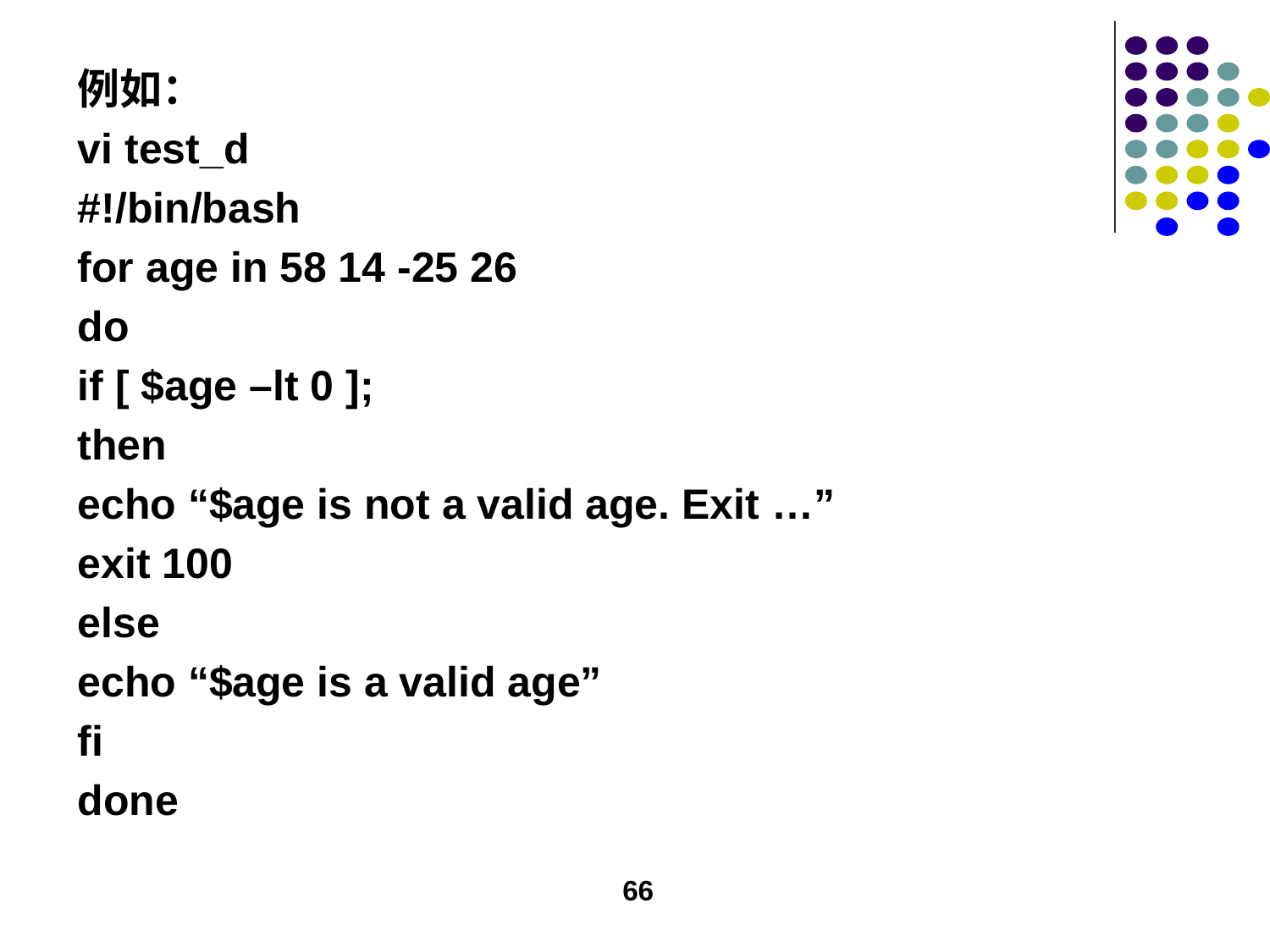

例如：
vi test_d
#!/bin/bash
for age in 58 14 -25 26
do
if [ $age –lt 0 ];
then
echo “$age is not a valid age. Exit …”
exit 100
else
echo “$age is a valid age”
fi
done
66